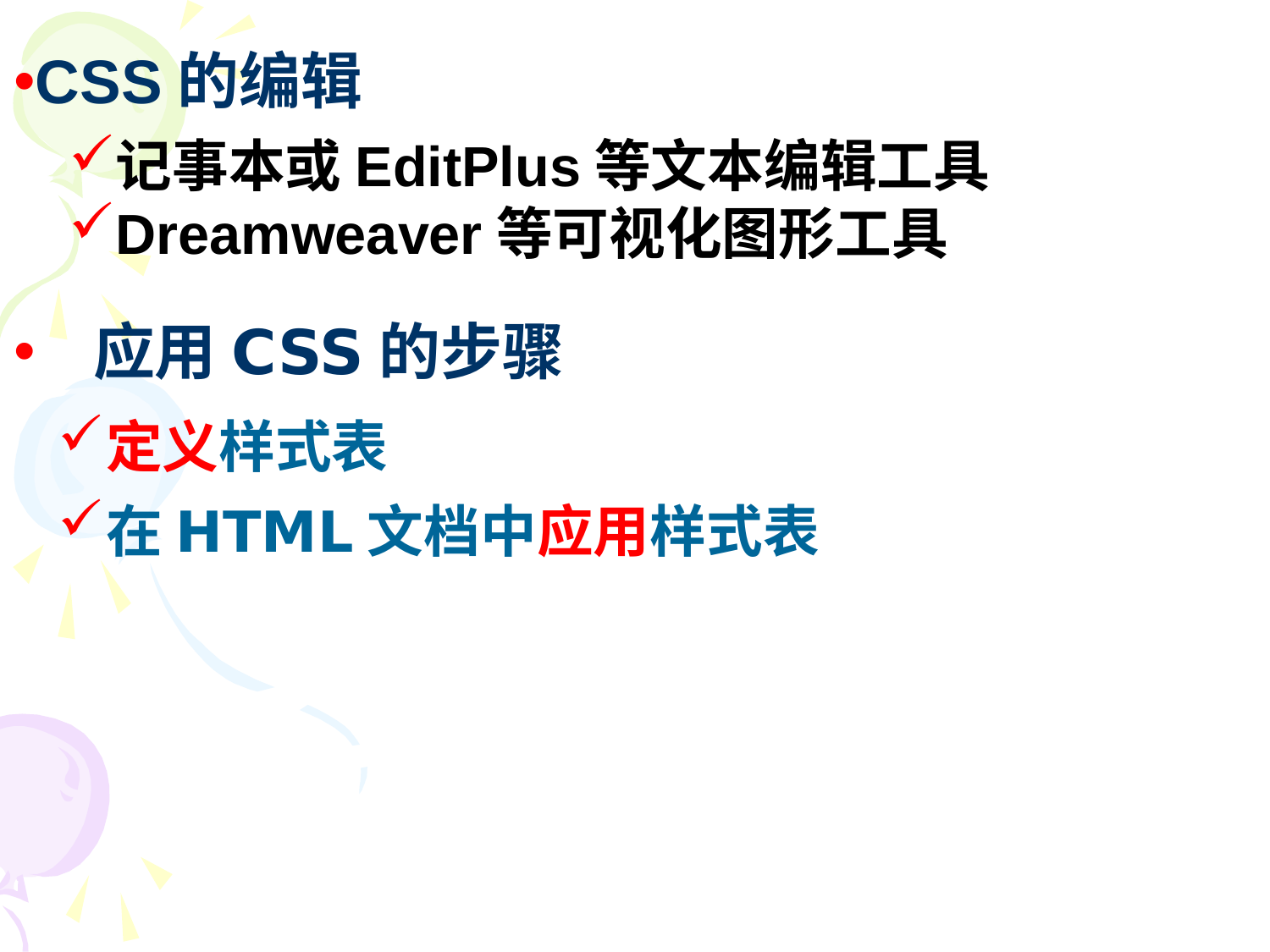

# CSS的编辑
记事本或EditPlus等文本编辑工具
Dreamweaver等可视化图形工具
应用CSS的步骤
定义样式表
在HTML文档中应用样式表